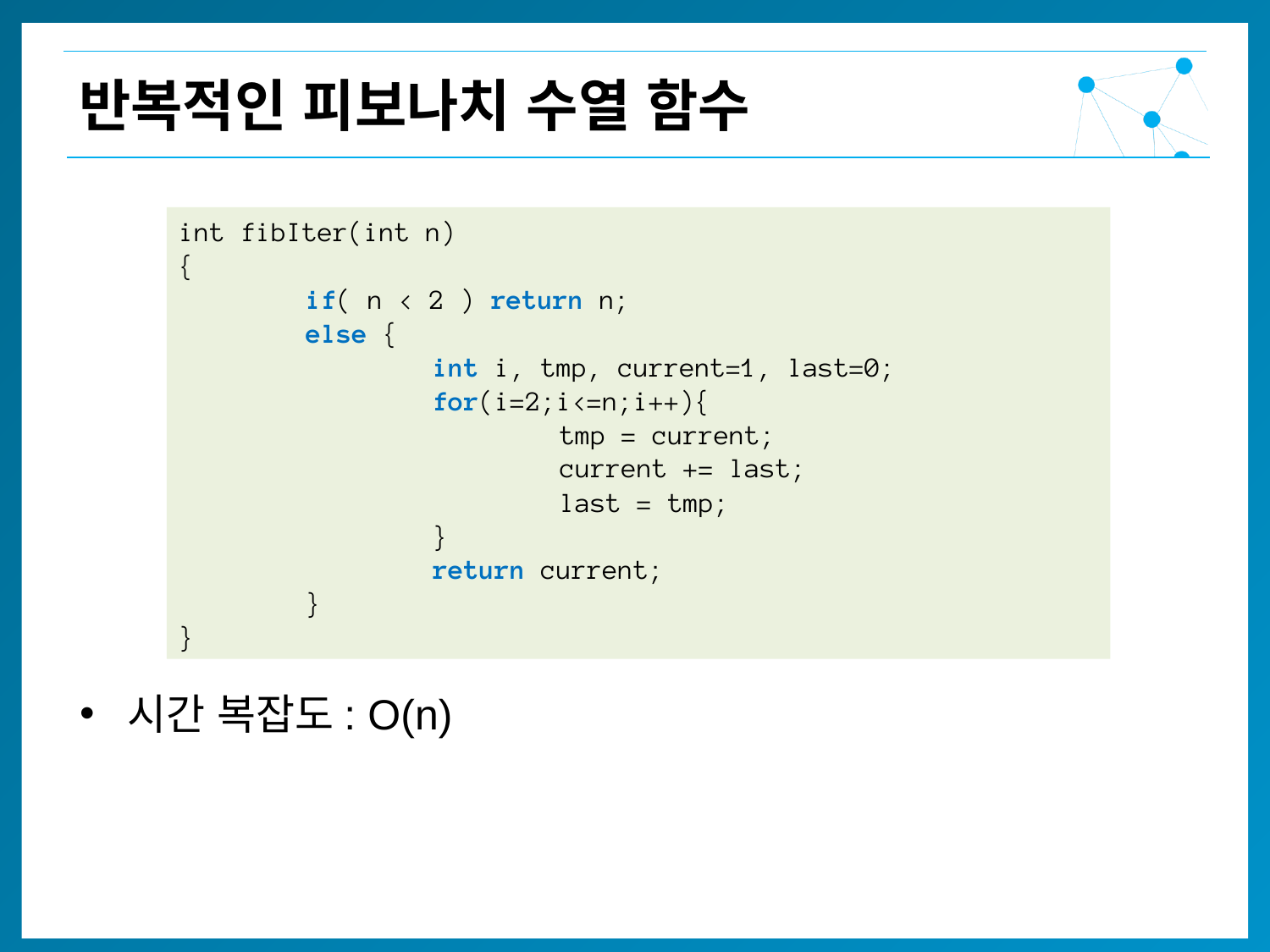

반복적인 피보나치 수열 함수

시간 복잡도: O(n)
int fibIter(int n)
{
	if( n < 2 ) return n;
	else {
		int i, tmp, current=1, last=0;
		for(i=2;i<=n;i++){
			tmp = current;
			current += last;
			last = tmp;
		}
		return current;
	}
}